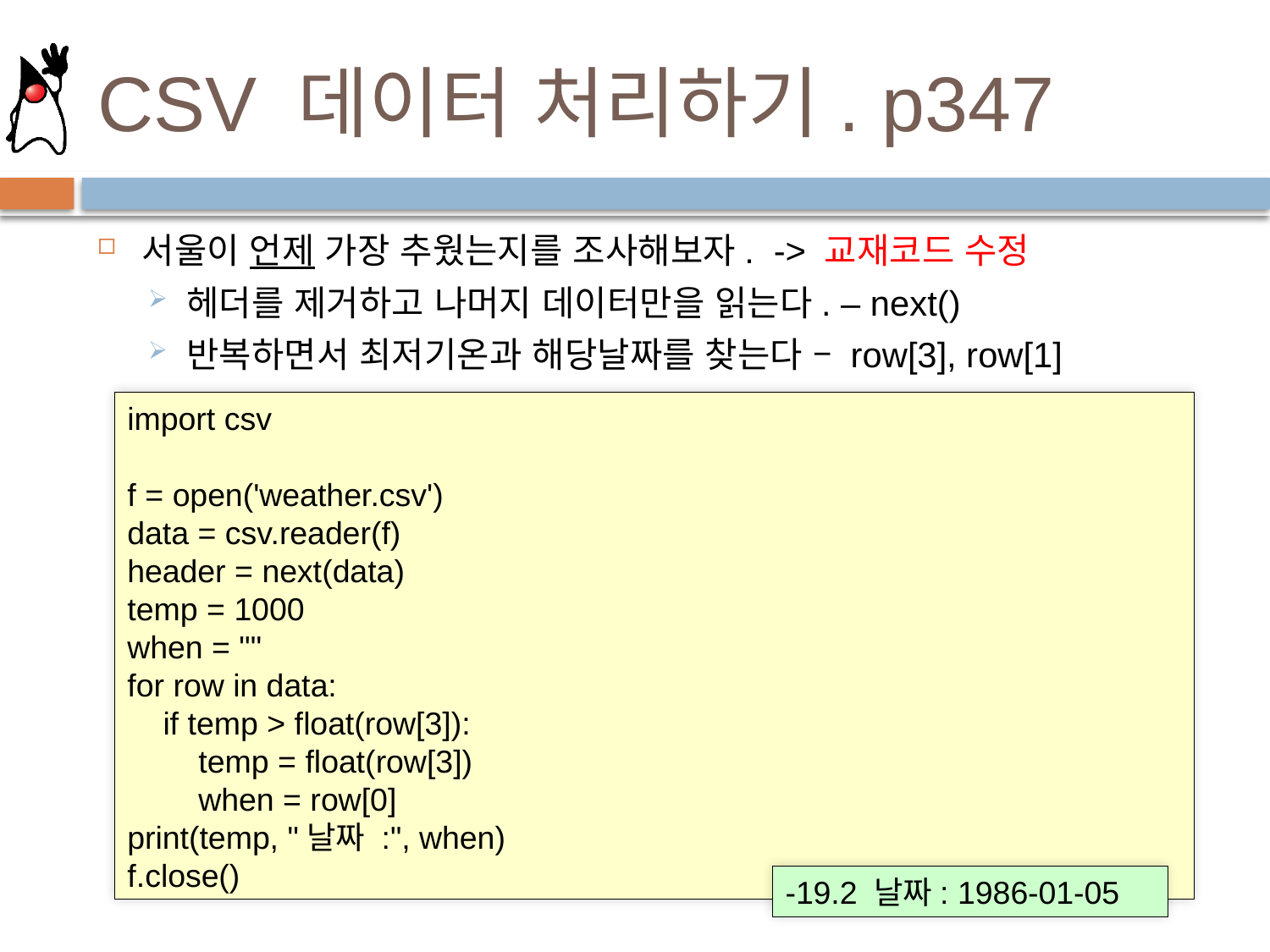

# CSV 데이터 처리하기. p347
서울이 언제 가장 추웠는지를 조사해보자.  -> 교재코드 수정
헤더를 제거하고 나머지 데이터만을 읽는다. – next()
반복하면서 최저기온과 해당날짜를 찾는다 – row[3], row[1]
import csv
f = open('weather.csv')
data = csv.reader(f)
header = next(data)
temp = 1000
when = ""
for row in data:
    if temp > float(row[3]):
        temp = float(row[3])
        when = row[0]
print(temp, "날짜 :", when)
f.close()
-19.2 날짜: 1986-01-05